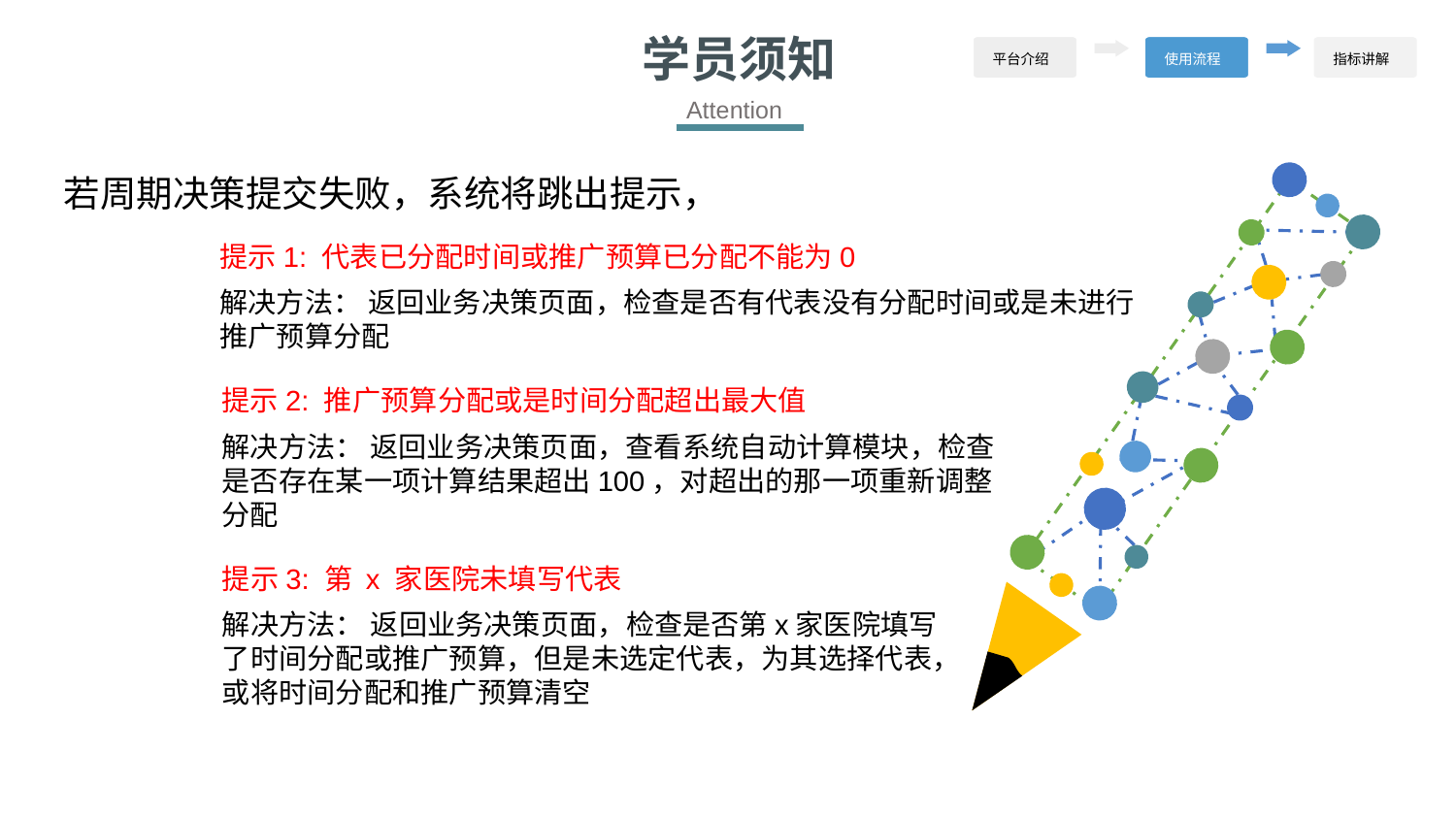

# 学员须知

平台介绍
使用流程
指标讲解
Attention

若周期决策提交失败，系统将跳出提示，
提示1: 代表已分配时间或推广预算已分配不能为0
解决方法： 返回业务决策页面，检查是否有代表没有分配时间或是未进行推广预算分配
提示2: 推广预算分配或是时间分配超出最大值
解决方法： 返回业务决策页面，查看系统自动计算模块，检查是否存在某一项计算结果超出100，对超出的那一项重新调整分配
提示3: 第 x 家医院未填写代表
解决方法： 返回业务决策页面，检查是否第x家医院填写了时间分配或推广预算，但是未选定代表，为其选择代表，或将时间分配和推广预算清空